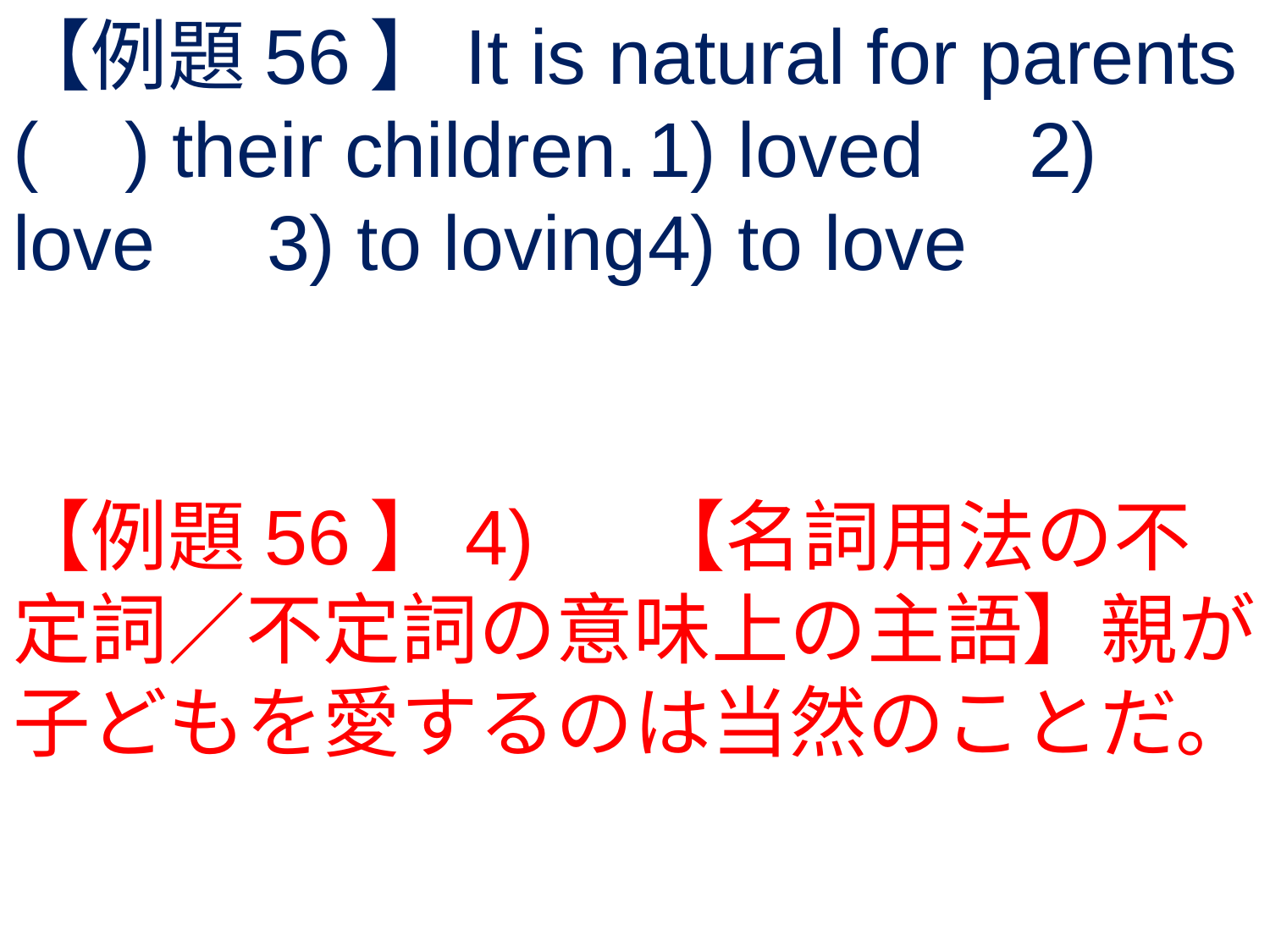

# 【例題56】It is natural for parents (    ) their children.	1) loved	2) love	3) to loving	4) to love
【例題56】4) 	【名詞用法の不定詞／不定詞の意味上の主語】親が子どもを愛するのは当然のことだ。